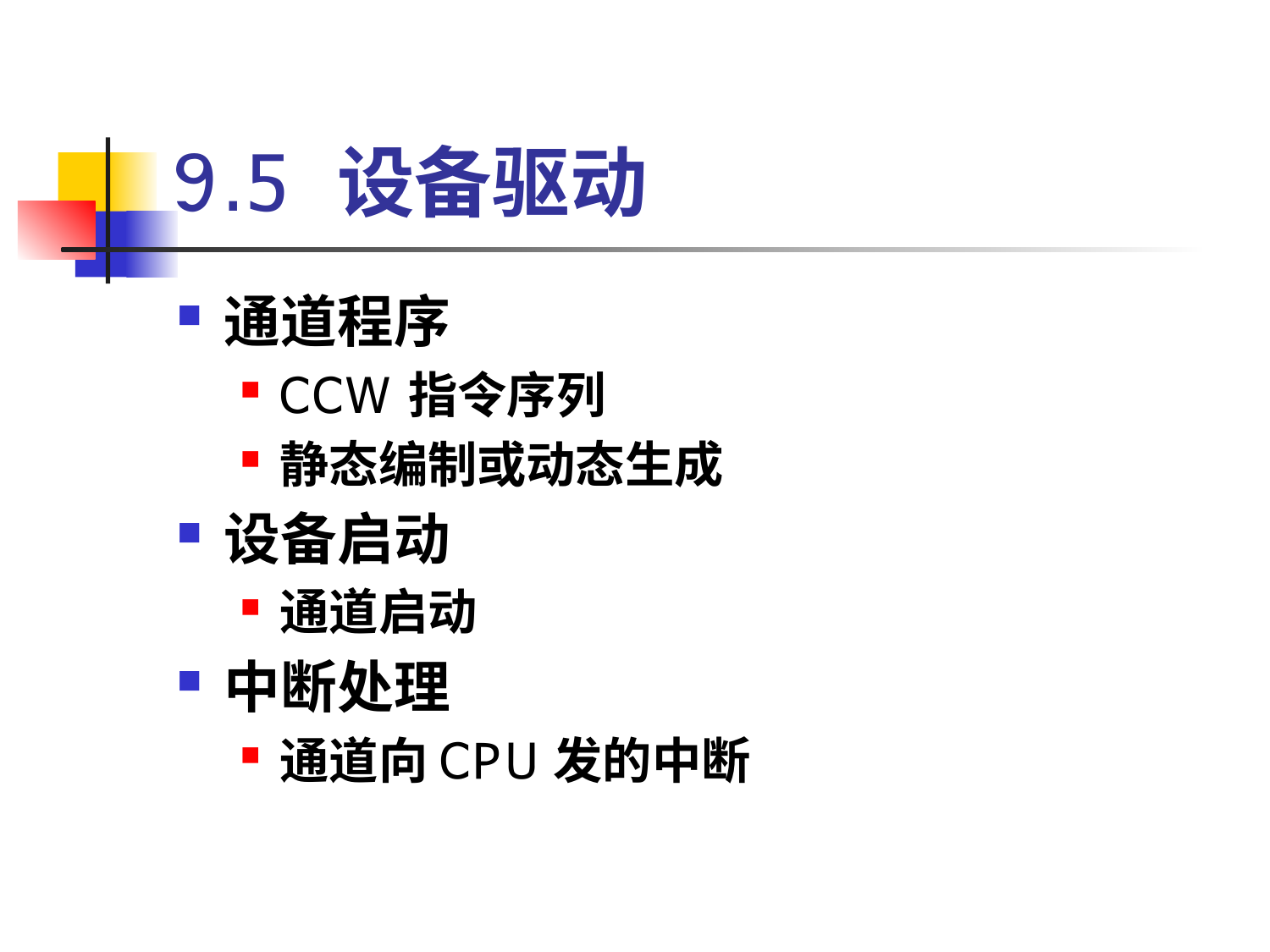

# 9.5 设备驱动
通道程序
CCW指令序列
静态编制或动态生成
设备启动
通道启动
中断处理
通道向CPU发的中断